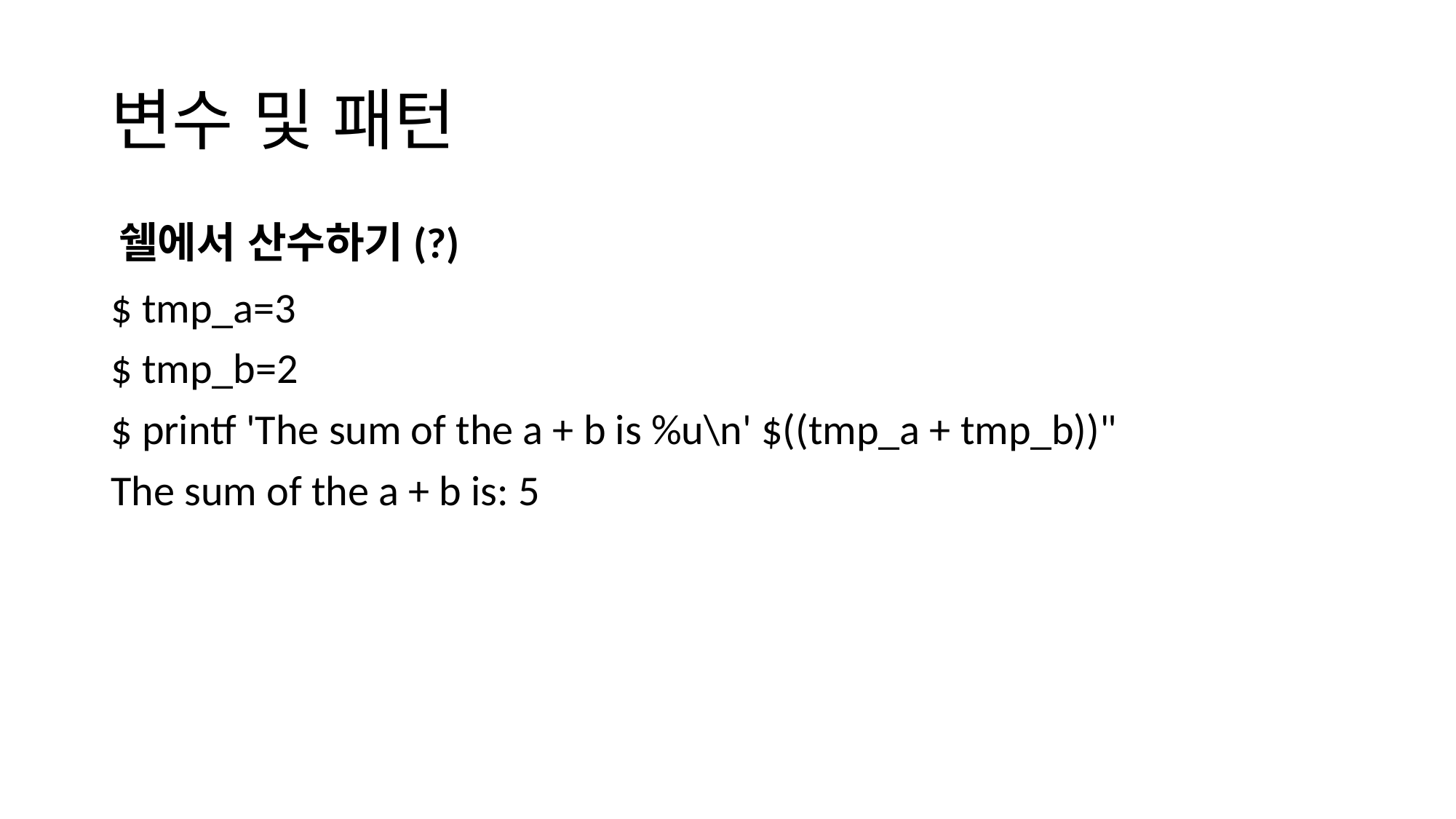

# 변수 및 패턴
쉘에서 산수하기(?)
$ tmp_a=3
$ tmp_b=2
$ printf 'The sum of the a + b is %u\n' $((tmp_a + tmp_b))"
The sum of the a + b is: 5